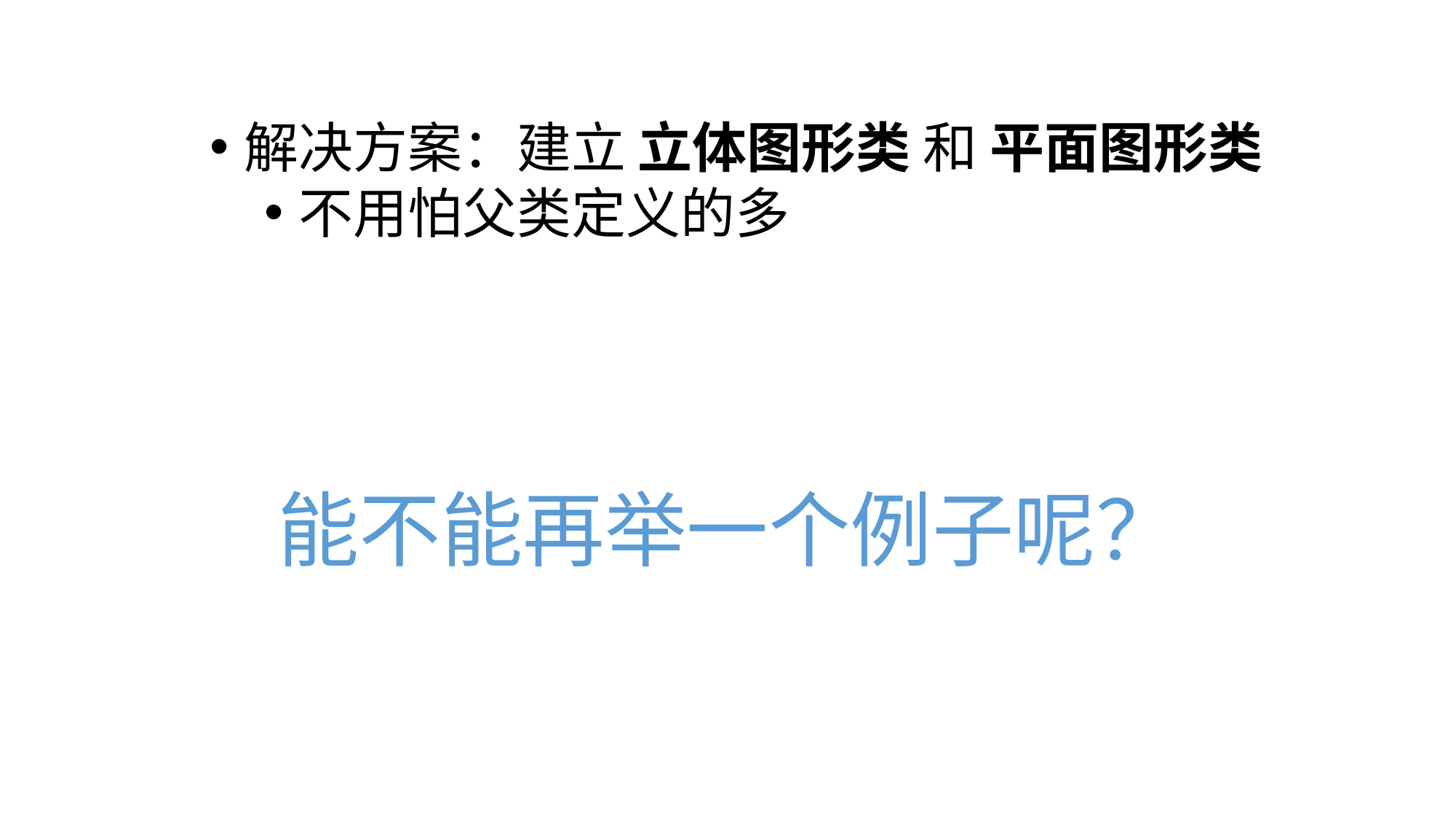

解决方案：建立 立体图形类 和 平面图形类
不用怕父类定义的多

能不能再举一个例子呢？